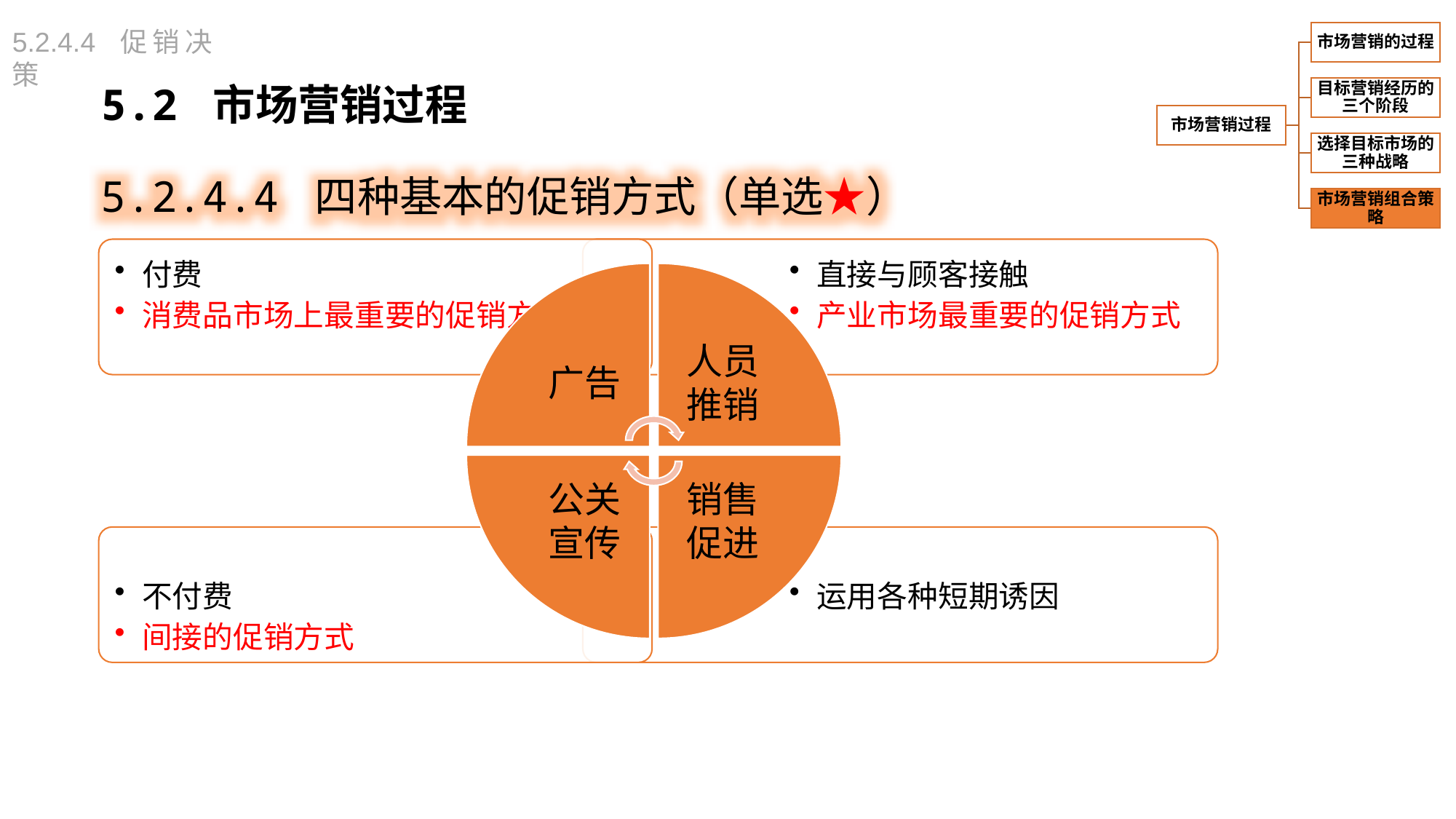

5.2.4.4 促销决策
市场营销过程
市场营销的过程
目标营销经历的三个阶段
选择目标市场的三种战略
市场营销组合策略
5.2 市场营销过程
5.2.4.4 四种基本的促销方式（单选★）
运用各种短期诱因
不付费
间接的促销方式
直接与顾客接触
产业市场最重要的促销方式
付费
消费品市场上最重要的促销方式
广告
人员推销
销售促进
公关宣传